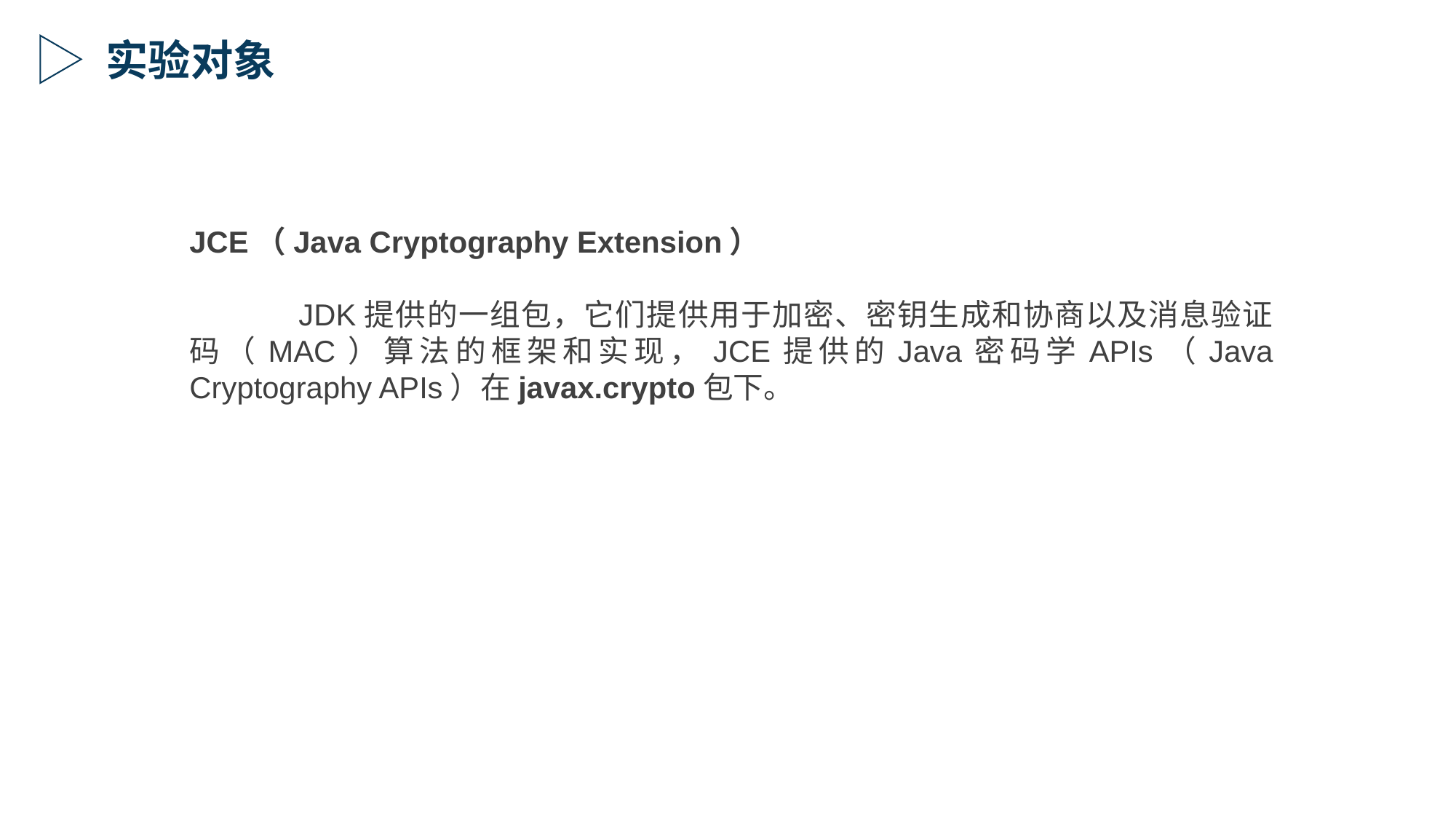

实验对象

JCE（Java Cryptography Extension）

	JDK提供的一组包，它们提供用于加密、密钥生成和协商以及消息验证码（MAC）算法的框架和实现，JCE提供的Java密码学APIs（Java Cryptography APIs）在javax.crypto包下。